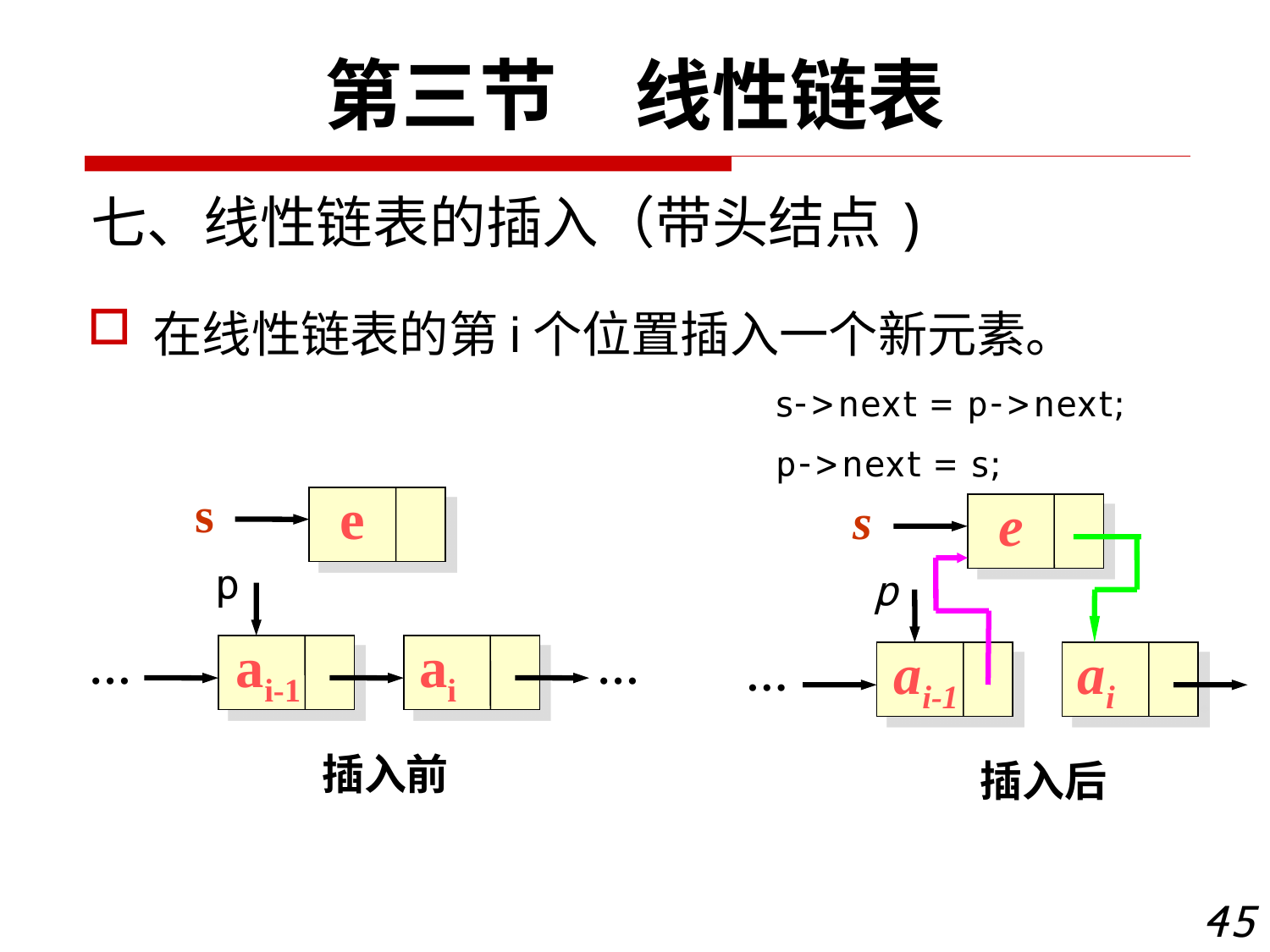

第三节　线性链表
七、线性链表的插入（带头结点)
在线性链表的第i个位置插入一个新元素。
s->next = p->next;
p->next = s;

s
e

p

ai-1
ai

…

…

插入前
s
e

ai-1
ai

…

p

…
插入后
45